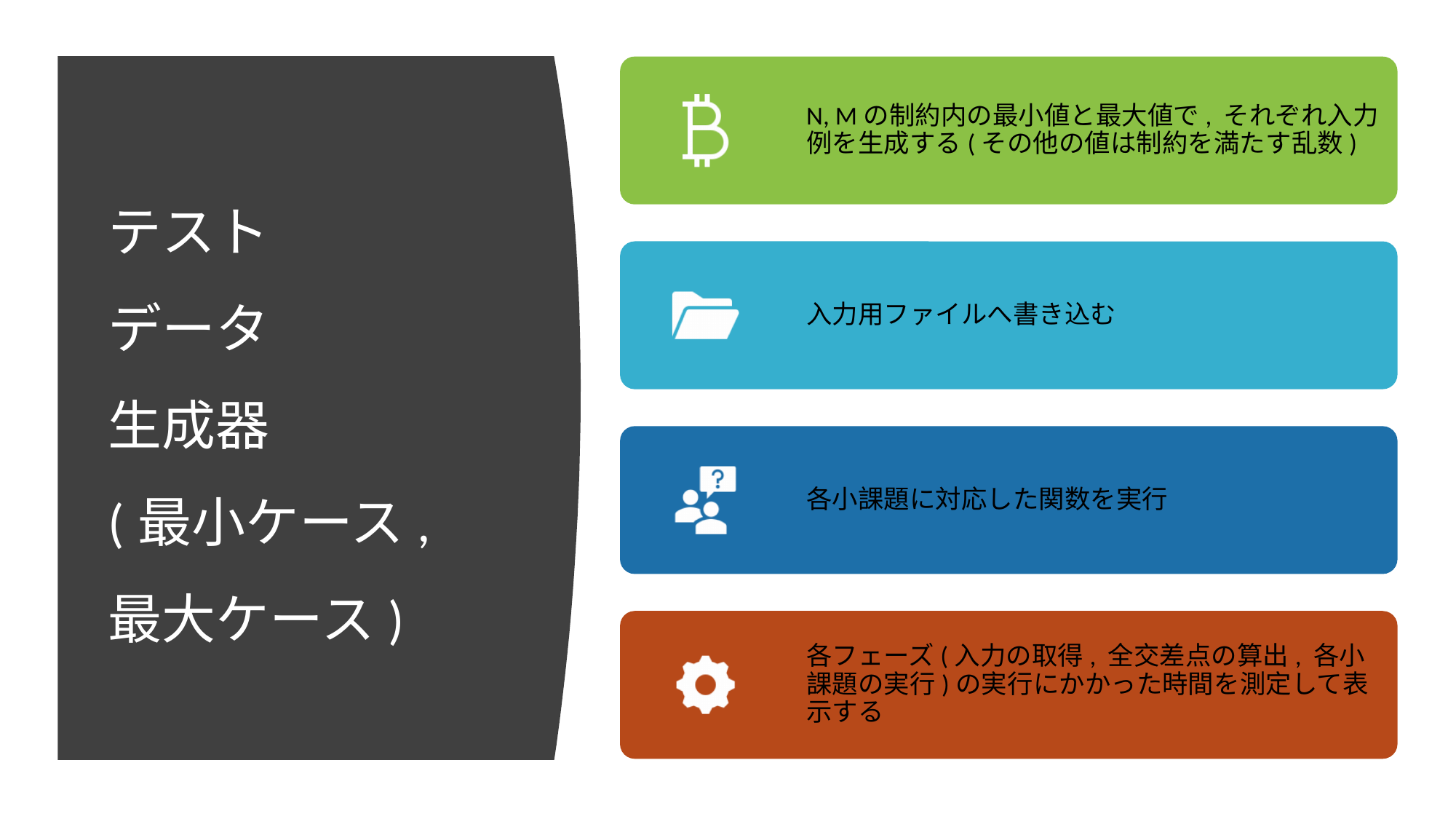

N, Mの制約内の最小値と最大値で, それぞれ入力例を生成する(その他の値は制約を満たす乱数)

入力用ファイルへ書き込む

各小課題に対応した関数を実行

各フェーズ(入力の取得, 全交差点の算出, 各小課題の実行)の実行にかかった時間を測定して表示する

# テスト データ 生成器 (最小ケース, 最大ケース)